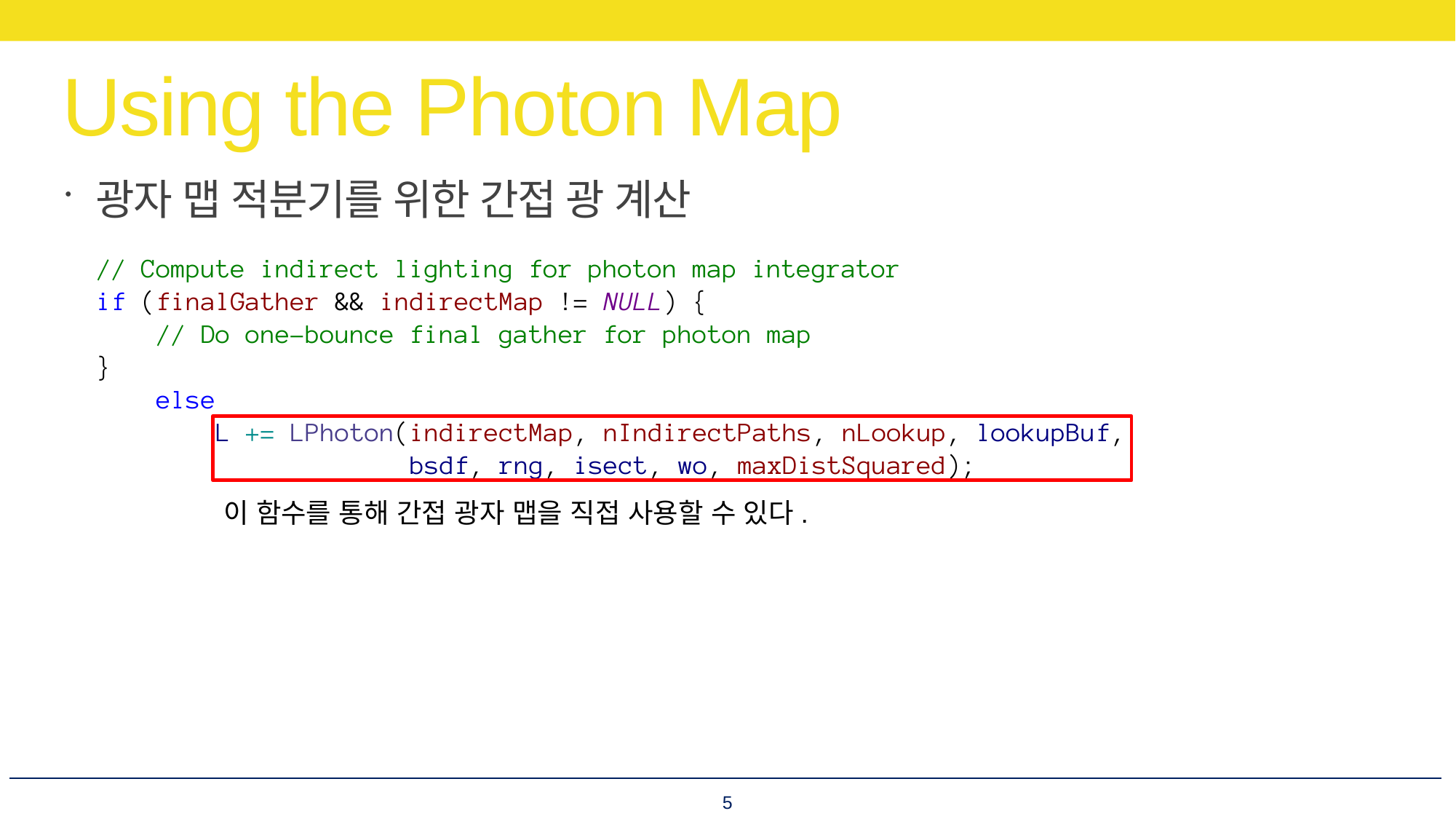

# Using the Photon Map
광자 맵 적분기를 위한 간접 광 계산
// Compute indirect lighting for photon map integrator
if (finalGather && indirectMap != NULL) {
    // Do one-bounce final gather for photon map
}
    else
        L += LPhoton(indirectMap, nIndirectPaths, nLookup, lookupBuf,
                     bsdf, rng, isect, wo, maxDistSquared);

이 함수를 통해 간접 광자 맵을 직접 사용할 수 있다.
5